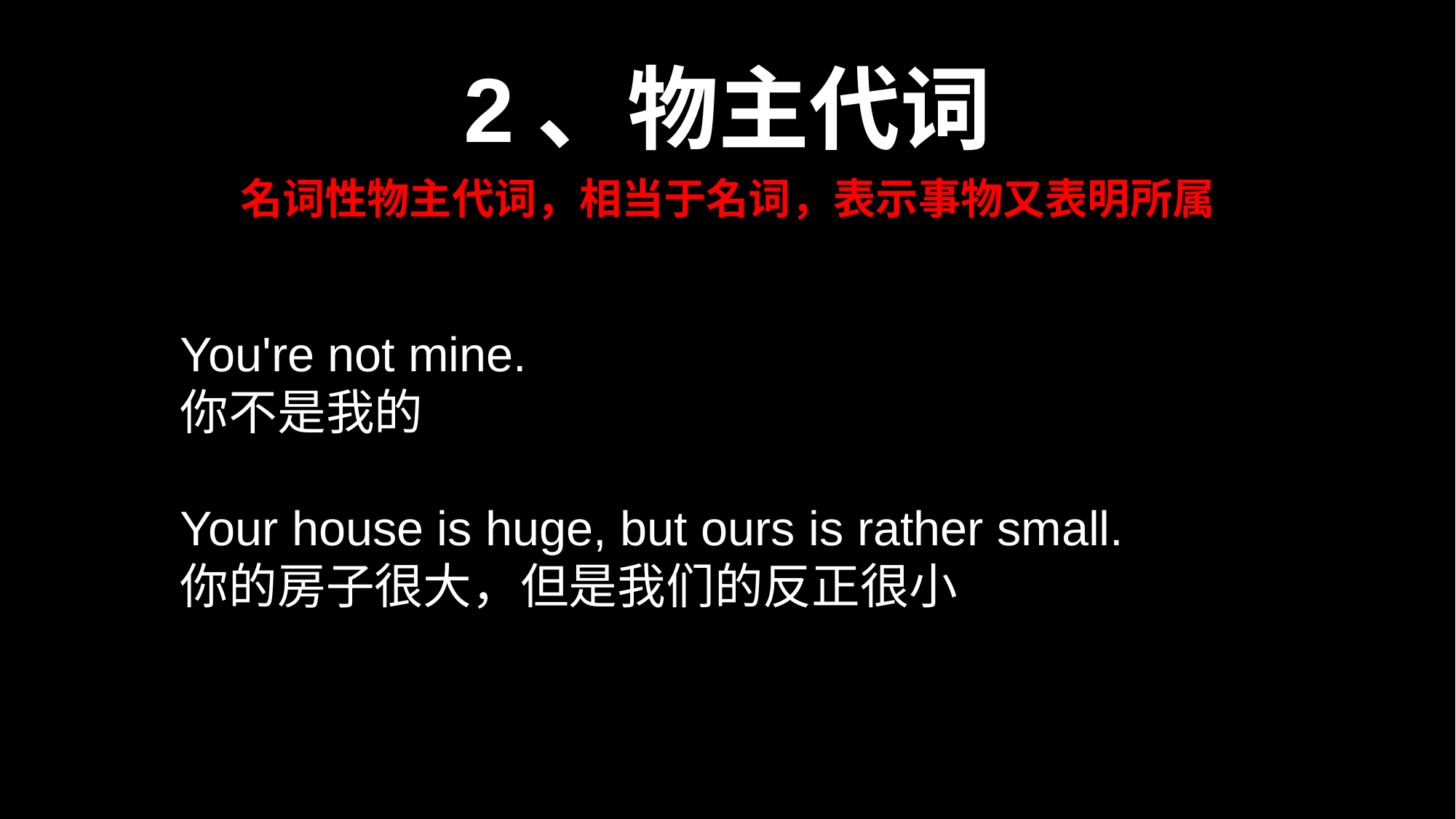

2、物主代词
名词性物主代词，相当于名词，表示事物又表明所属
You're not mine.
你不是我的

Your house is huge, but ours is rather small.
你的房子很大，但是我们的反正很小